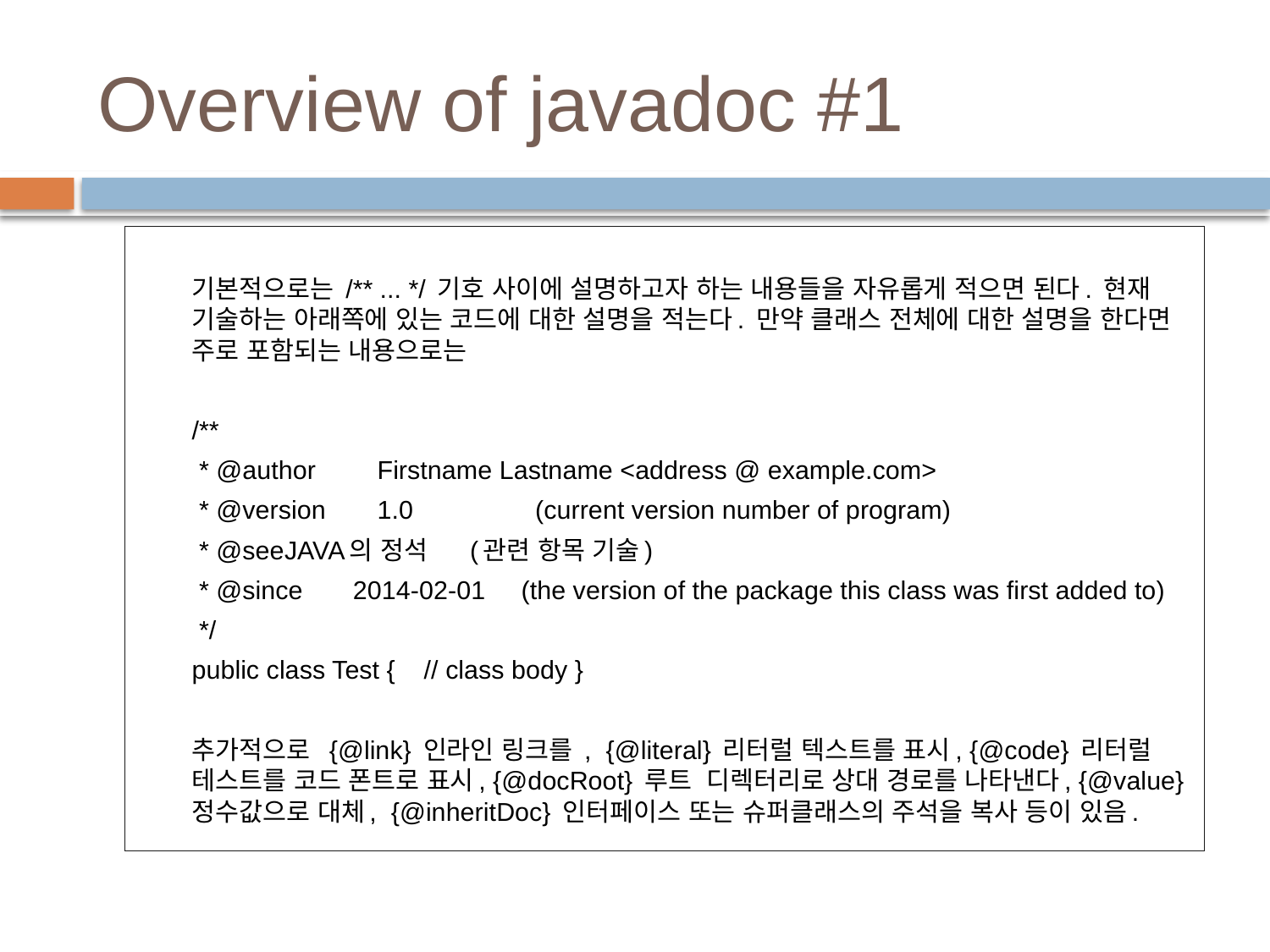

# Overview of javadoc #1

기본적으로는 /** ... */ 기호 사이에 설명하고자 하는 내용들을 자유롭게 적으면 된다. 현재 기술하는 아래쪽에 있는 코드에 대한 설명을 적는다. 만약 클래스 전체에 대한 설명을 한다면 주로 포함되는 내용으로는

/**
 * @author	Firstname Lastname <address @ example.com>
 * @version	1.0                 (current version number of program)
 * @see	JAVA의 정석 		(관련 항목 기술)
 * @since       2014-02-01     (the version of the package this class was first added to)
 */
public class Test {    // class body }

추가적으로  {@link} 인라인 링크를 ,  {@literal} 리터럴 텍스트를 표시, {@code} 리터럴 테스트를 코드 폰트로 표시, {@docRoot} 루트  디렉터리로 상대 경로를 나타낸다, {@value} 정수값으로 대체,  {@inheritDoc} 인터페이스 또는 슈퍼클래스의 주석을 복사 등이 있음.